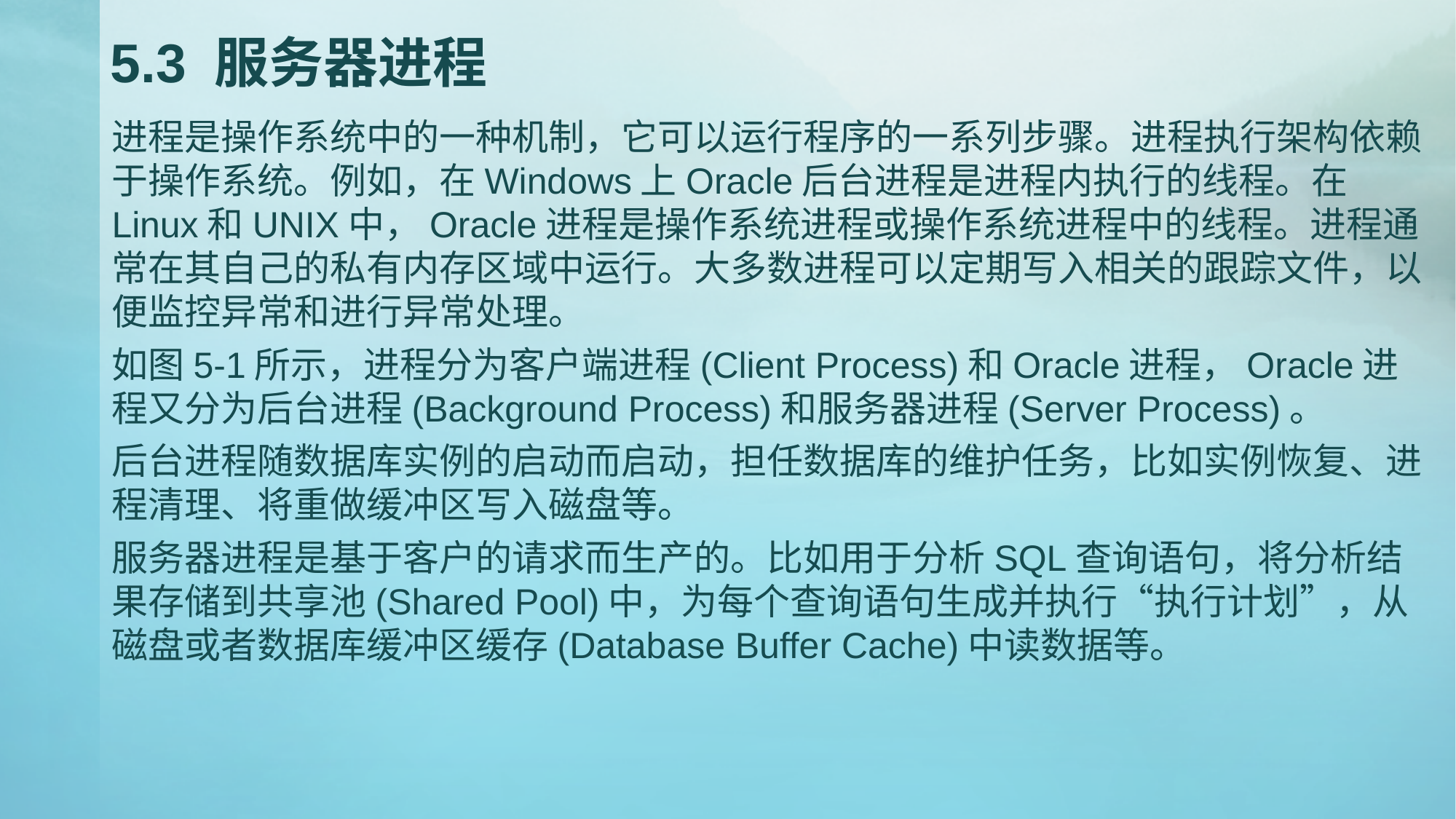

# 5.3 服务器进程
进程是操作系统中的一种机制，它可以运行程序的一系列步骤。进程执行架构依赖于操作系统。例如，在Windows上Oracle后台进程是进程内执行的线程。在Linux和UNIX中，Oracle进程是操作系统进程或操作系统进程中的线程。进程通常在其自己的私有内存区域中运行。大多数进程可以定期写入相关的跟踪文件，以便监控异常和进行异常处理。
如图5-1所示，进程分为客户端进程(Client Process)和Oracle进程，Oracle进程又分为后台进程(Background Process)和服务器进程(Server Process)。
后台进程随数据库实例的启动而启动，担任数据库的维护任务，比如实例恢复、进程清理、将重做缓冲区写入磁盘等。
服务器进程是基于客户的请求而生产的。比如用于分析SQL查询语句，将分析结果存储到共享池(Shared Pool)中，为每个查询语句生成并执行“执行计划”，从磁盘或者数据库缓冲区缓存(Database Buffer Cache)中读数据等。